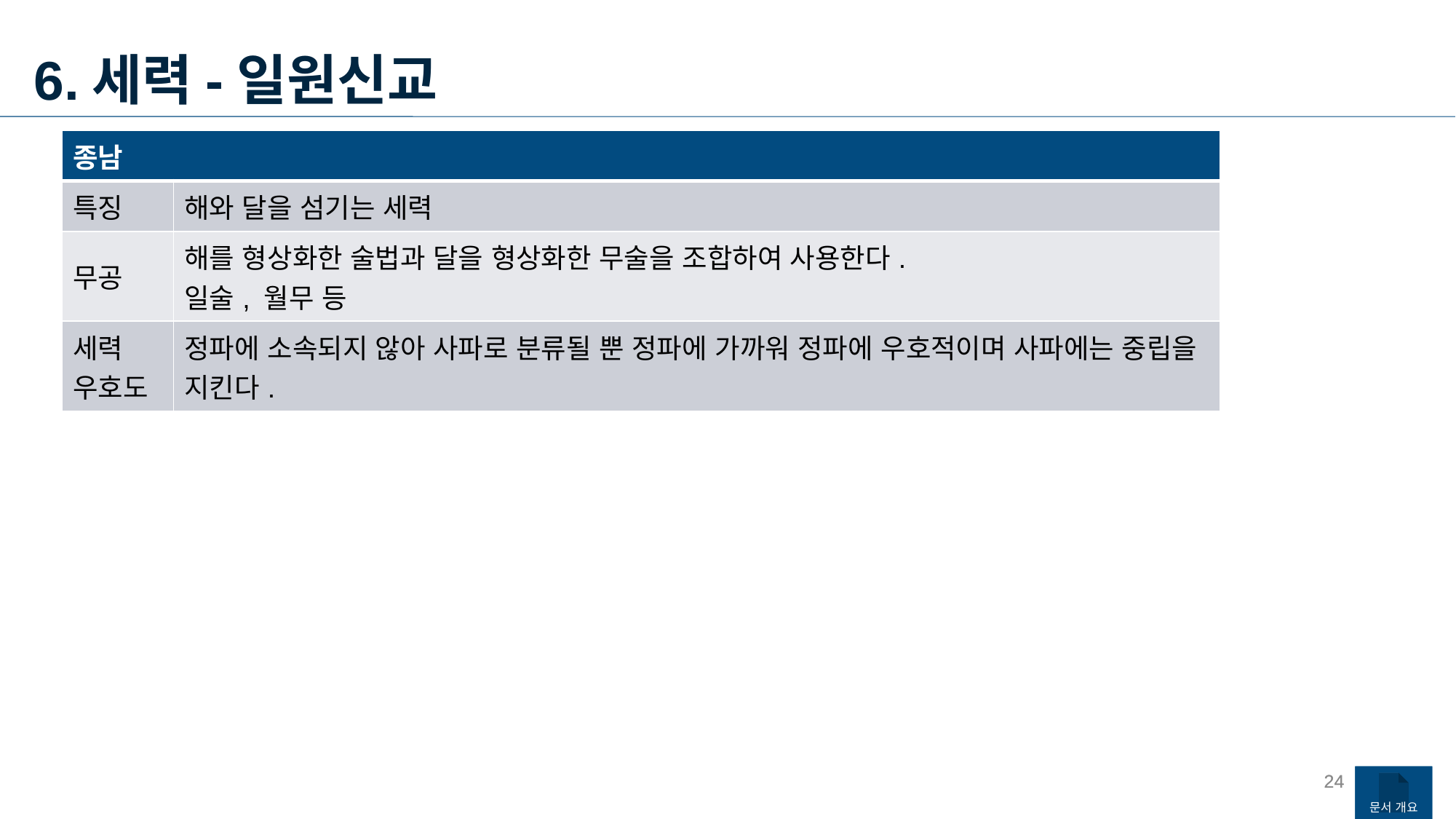

6.세력-일원신교
| 종남 |  |
| --- | --- |
| 특징 | 해와 달을 섬기는 세력 |
| 무공 | 해를 형상화한 술법과 달을 형상화한 무술을 조합하여 사용한다. 일술, 월무 등 |
| 세력 우호도 | 정파에 소속되지 않아 사파로 분류될 뿐 정파에 가까워 정파에 우호적이며 사파에는 중립을 지킨다. |
24
24

문서 개요

문서 개요